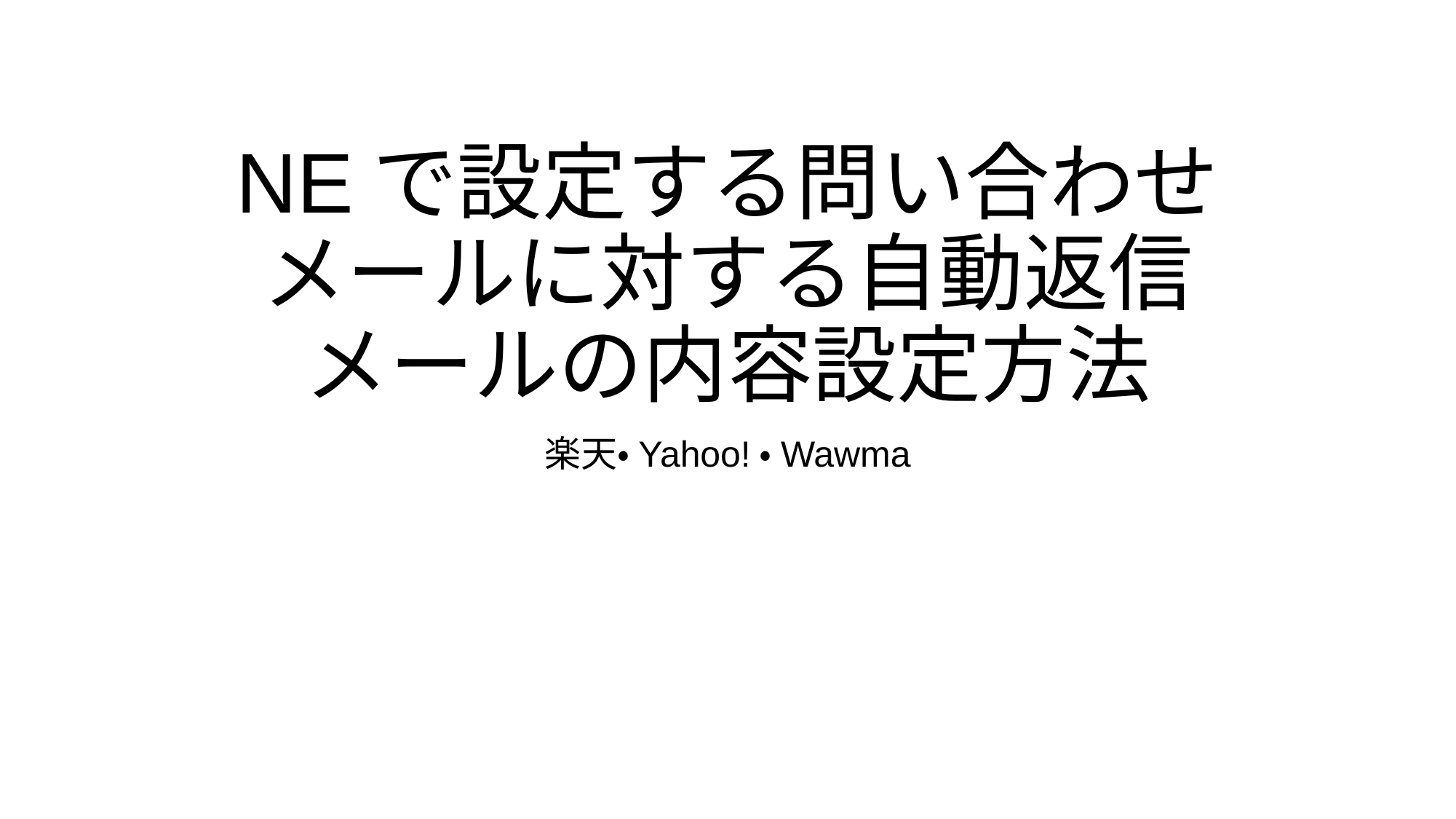

# NEで設定する問い合わせメールに対する自動返信メールの内容設定方法
楽天・Yahoo!・Wawma